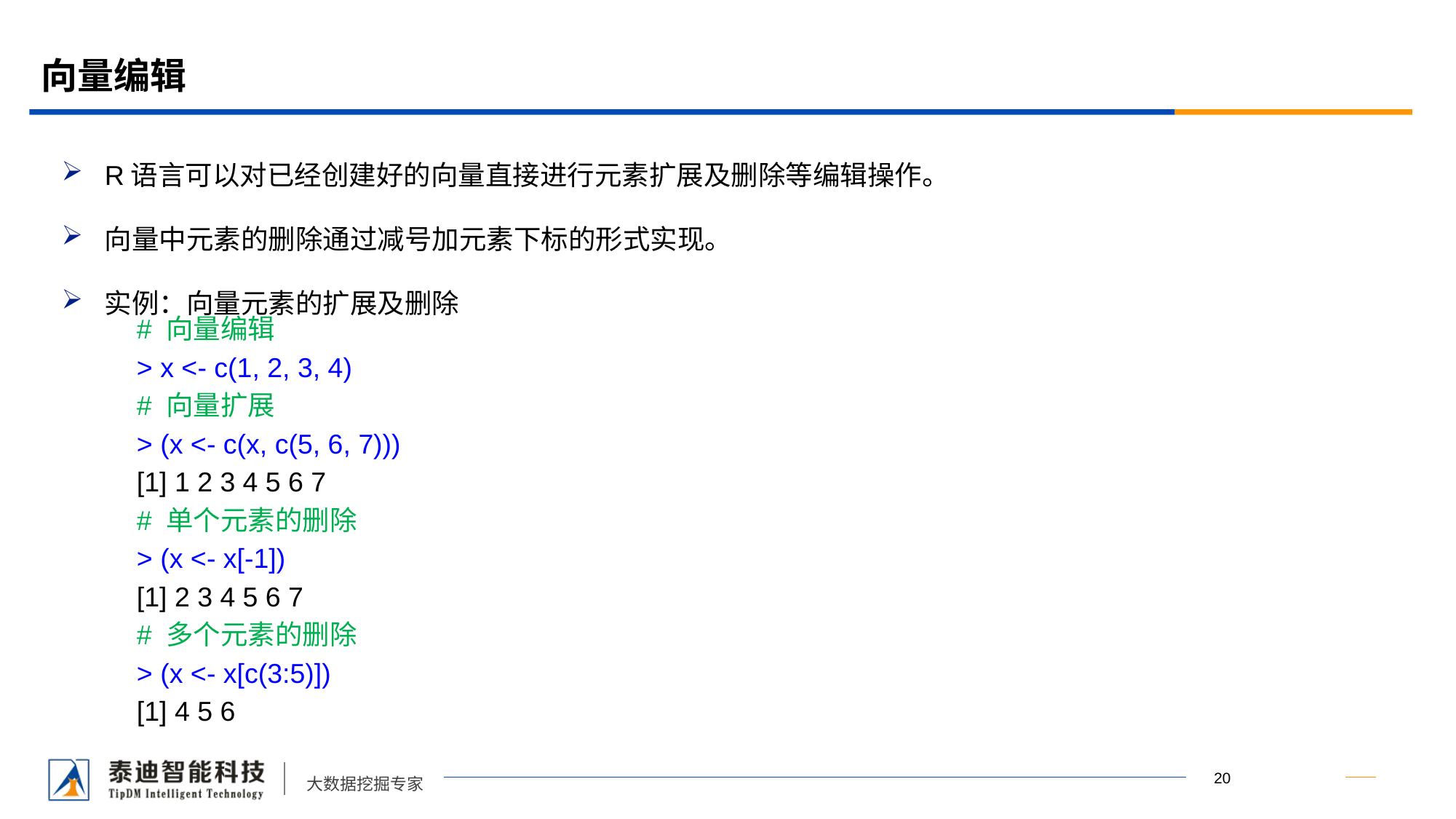

# 向量编辑
R语言可以对已经创建好的向量直接进行元素扩展及删除等编辑操作。
向量中元素的删除通过减号加元素下标的形式实现。
实例：向量元素的扩展及删除

# 向量编辑
> x <- c(1, 2, 3, 4)
# 向量扩展
> (x <- c(x, c(5, 6, 7)))
[1] 1 2 3 4 5 6 7
# 单个元素的删除
> (x <- x[-1])
[1] 2 3 4 5 6 7
# 多个元素的删除
> (x <- x[c(3:5)])
[1] 4 5 6